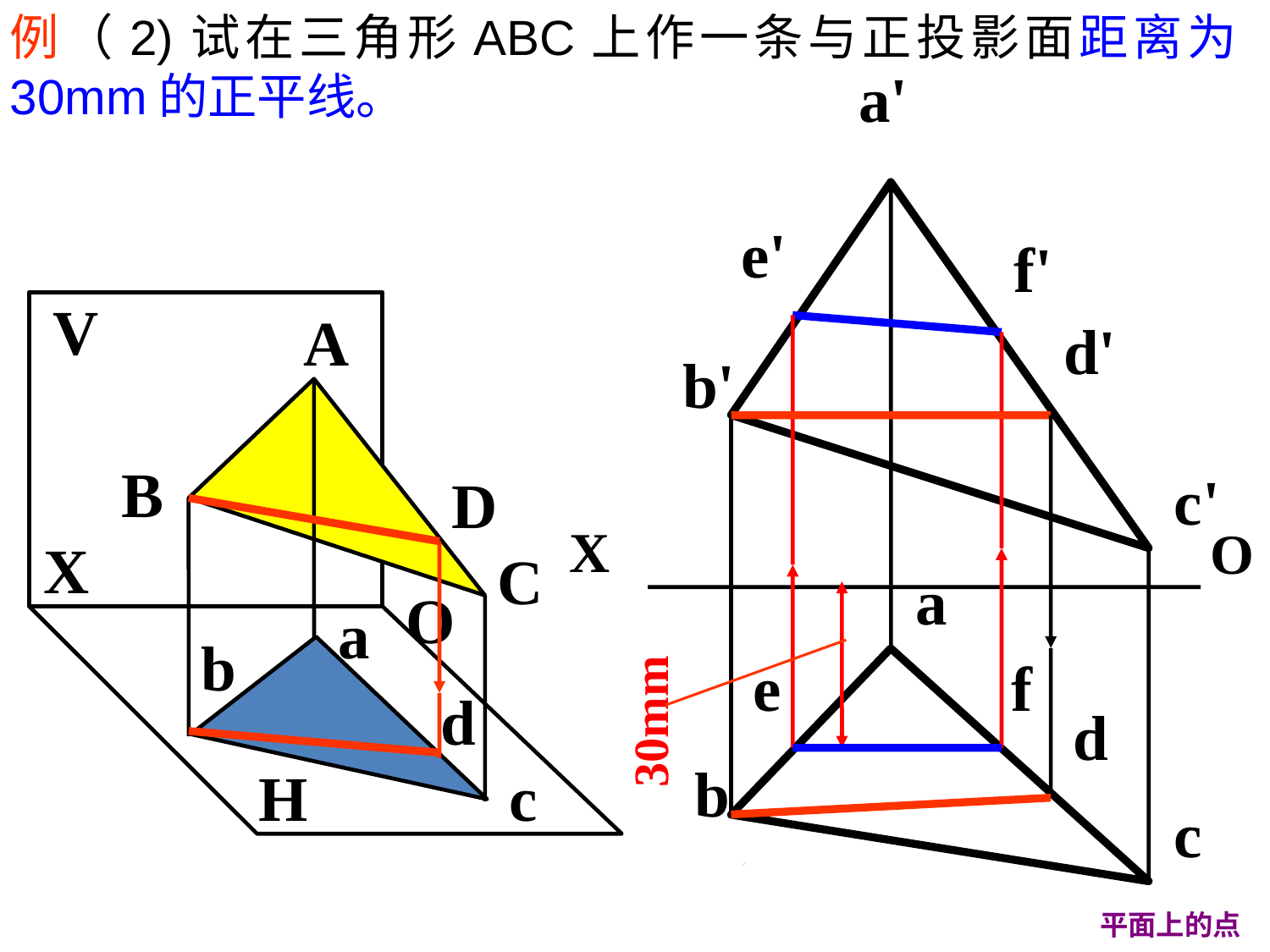

例（2)试在三角形ABC上作一条与正投影面距离为30mm的正平线。
a'

e'
f'

V

A

B

X
C
O
a

b

H
c
D

d

d'

d

b'

c'
X
O

a

30mm
e
f

b

c

平面上的点